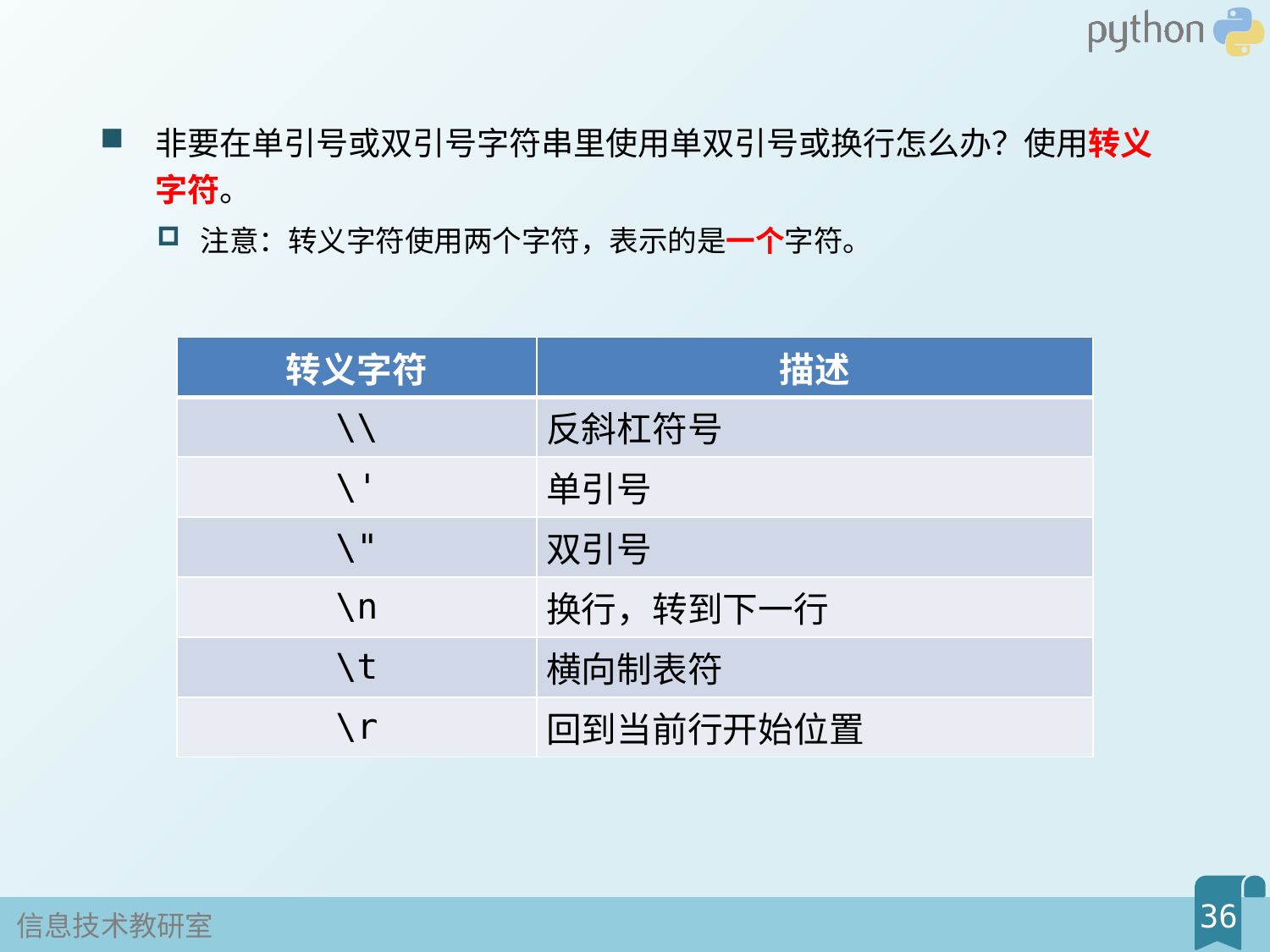

非要在单引号或双引号字符串里使用单双引号或换行怎么办？使用转义字符。
注意：转义字符使用两个字符，表示的是一个字符。
| 转义字符 | 描述 |
| --- | --- |
| \\ | 反斜杠符号 |
| \' | 单引号 |
| \" | 双引号 |
| \n | 换行，转到下一行 |
| \t | 横向制表符 |
| \r | 回到当前行开始位置 |
36